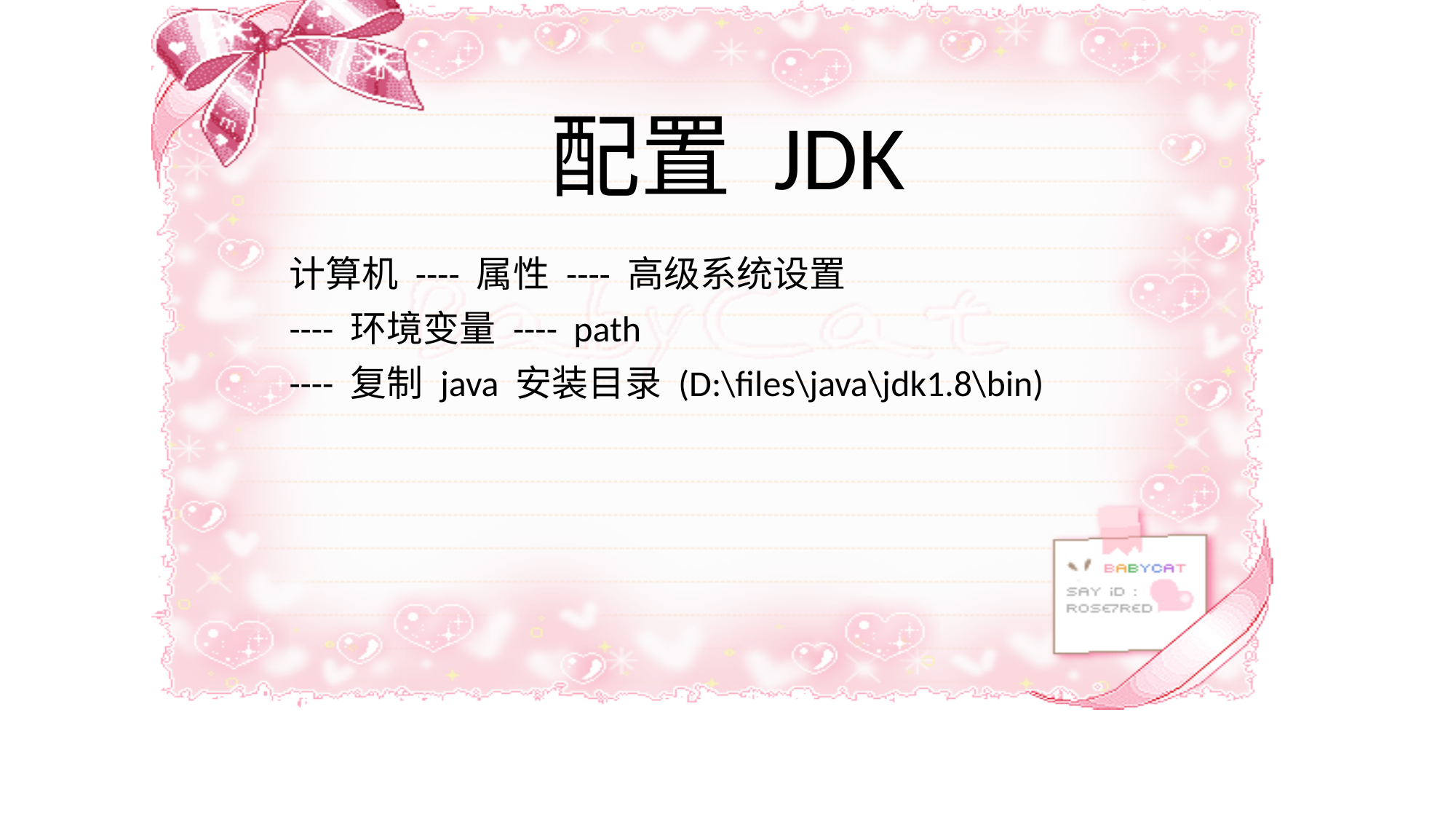

# 配置 JDK
计算机 ---- 属性 ---- 高级系统设置
---- 环境变量 ----  path
---- 复制 java 安装目录 (D:\files\java\jdk1.8\bin)